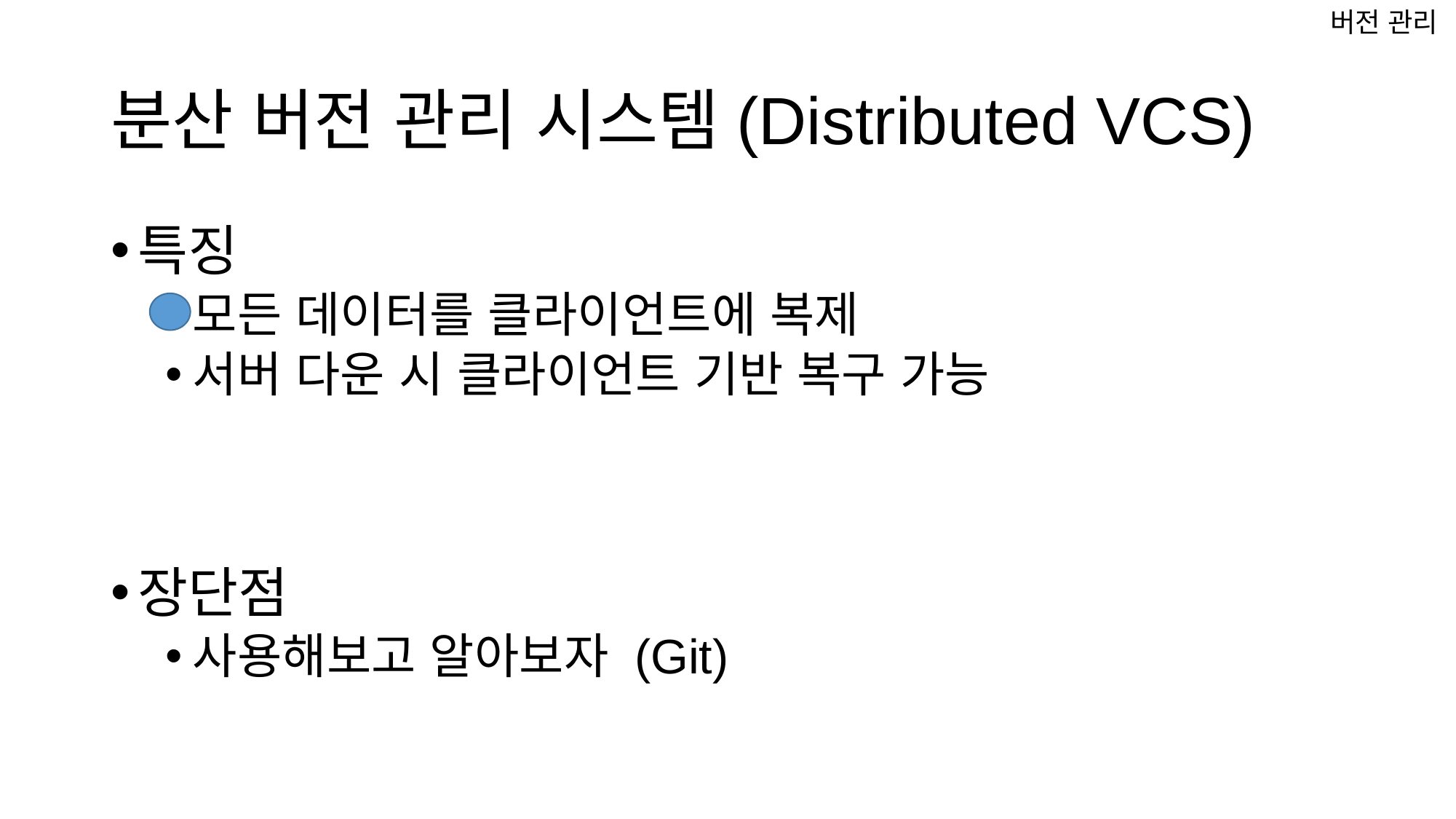

버전 관리
# 분산 버전 관리 시스템(Distributed VCS)
특징
모든 데이터를 클라이언트에 복제
서버 다운 시 클라이언트 기반 복구 가능

장단점
사용해보고 알아보자 (Git)